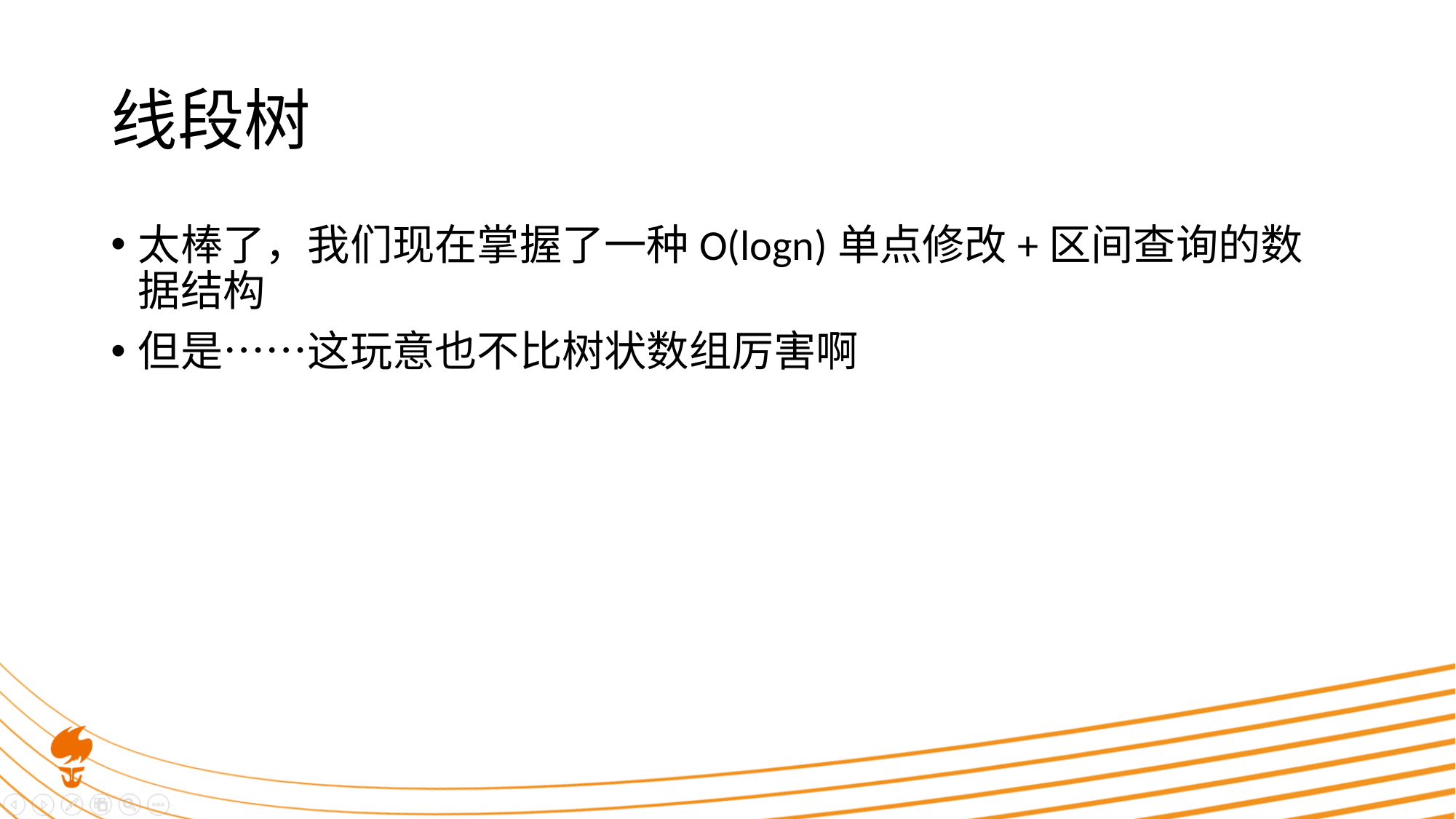

# 线段树
太棒了，我们现在掌握了一种O(logn)单点修改+区间查询的数据结构
但是……这玩意也不比树状数组厉害啊